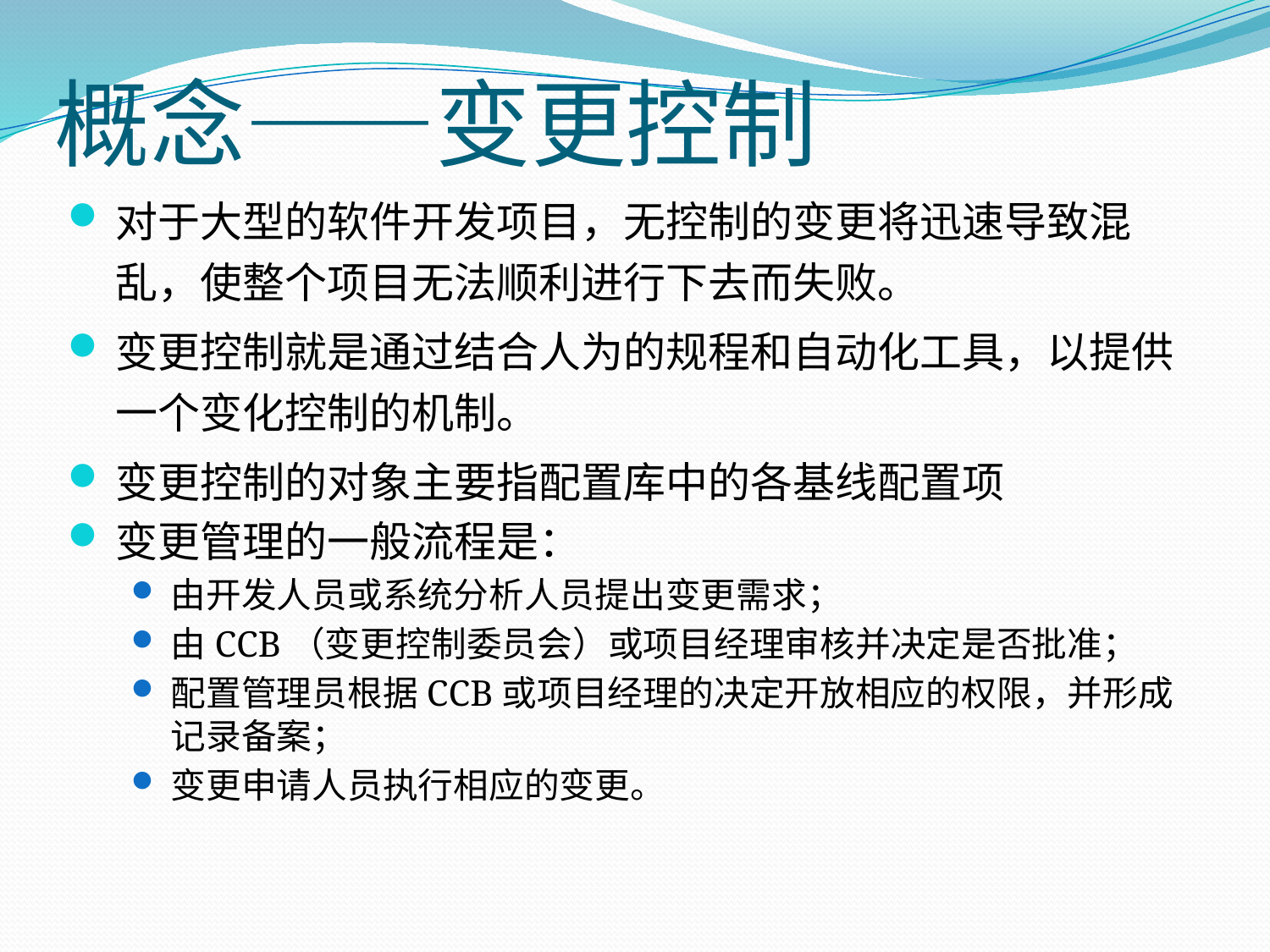

概念——变更控制
对于大型的软件开发项目，无控制的变更将迅速导致混乱，使整个项目无法顺利进行下去而失败。
变更控制就是通过结合人为的规程和自动化工具，以提供一个变化控制的机制。
变更控制的对象主要指配置库中的各基线配置项
变更管理的一般流程是：
由开发人员或系统分析人员提出变更需求；
由CCB（变更控制委员会）或项目经理审核并决定是否批准；
配置管理员根据CCB或项目经理的决定开放相应的权限，并形成记录备案；
变更申请人员执行相应的变更。